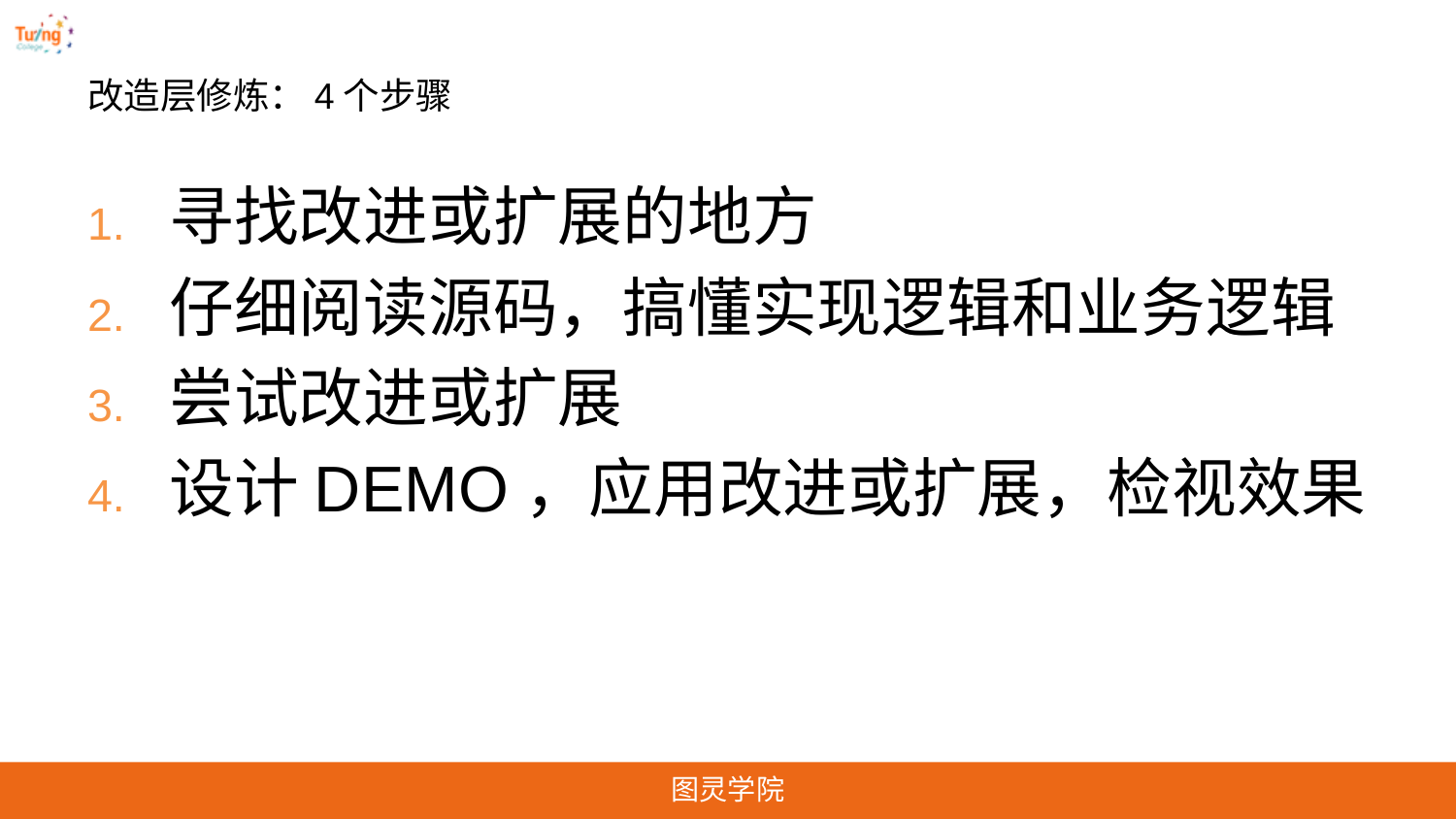

# 改造层修炼：4个步骤
寻找改进或扩展的地方
仔细阅读源码，搞懂实现逻辑和业务逻辑
尝试改进或扩展
设计DEMO，应用改进或扩展，检视效果
图灵学院